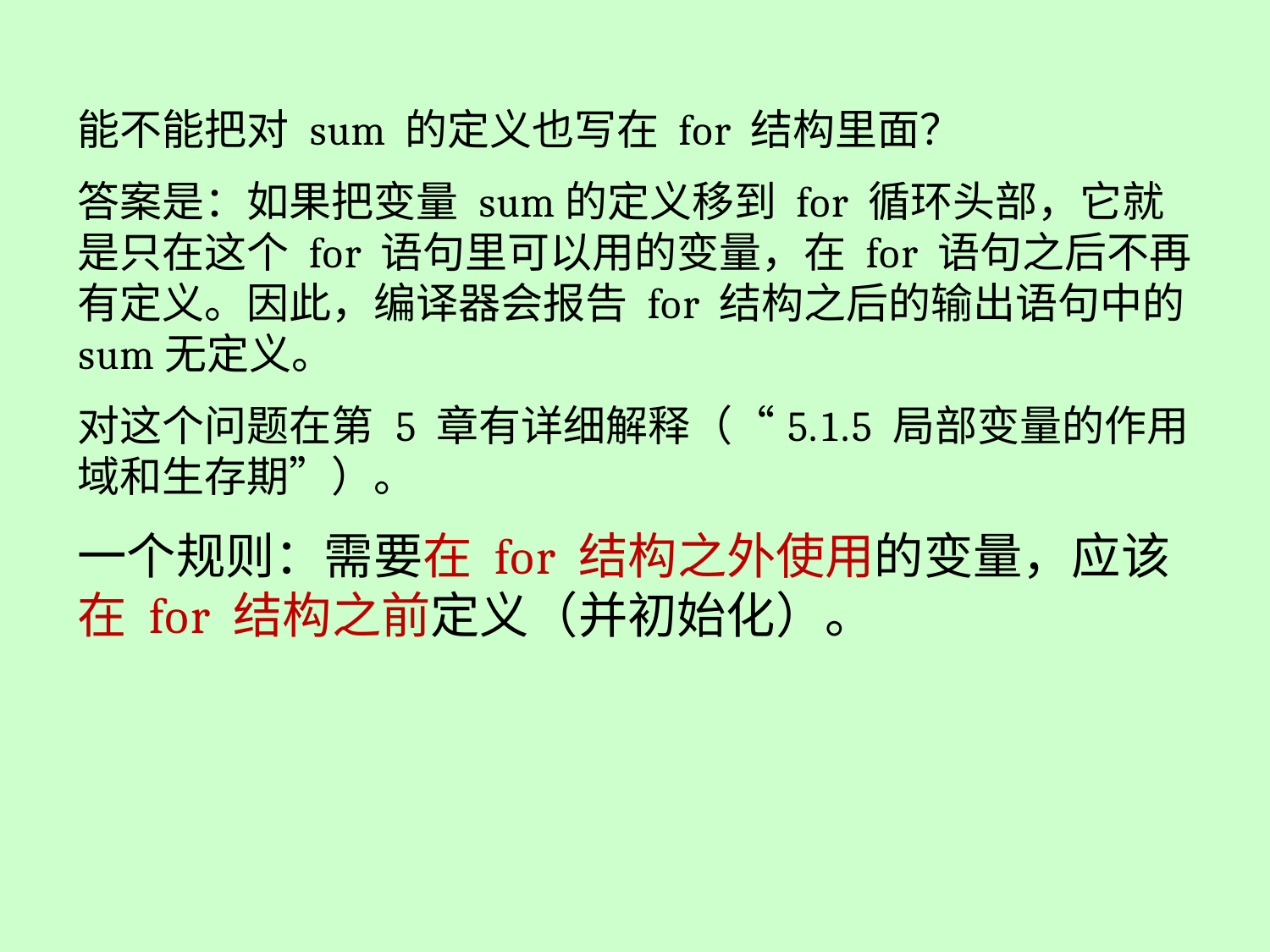

能不能把对 sum 的定义也写在 for 结构里面？
答案是：如果把变量 sum的定义移到 for 循环头部，它就是只在这个 for 语句里可以用的变量，在 for 语句之后不再有定义。因此，编译器会报告 for 结构之后的输出语句中的 sum无定义。
对这个问题在第 5 章有详细解释（“5.1.5 局部变量的作用域和生存期”）。
一个规则：需要在 for 结构之外使用的变量，应该在 for 结构之前定义（并初始化）。
62